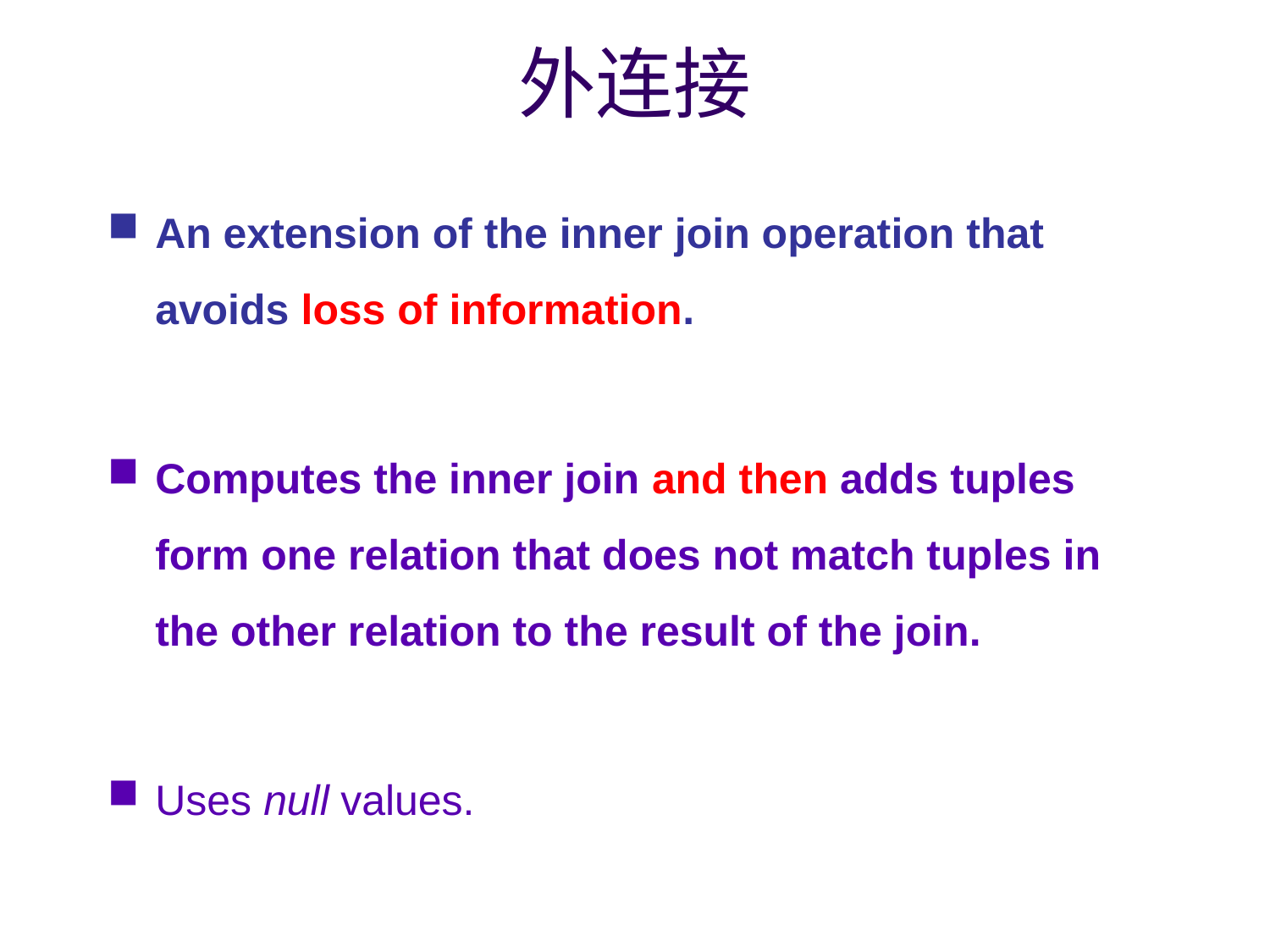

# 外连接
An extension of the inner join operation that avoids loss of information.

Computes the inner join and then adds tuples form one relation that does not match tuples in the other relation to the result of the join.

Uses null values.